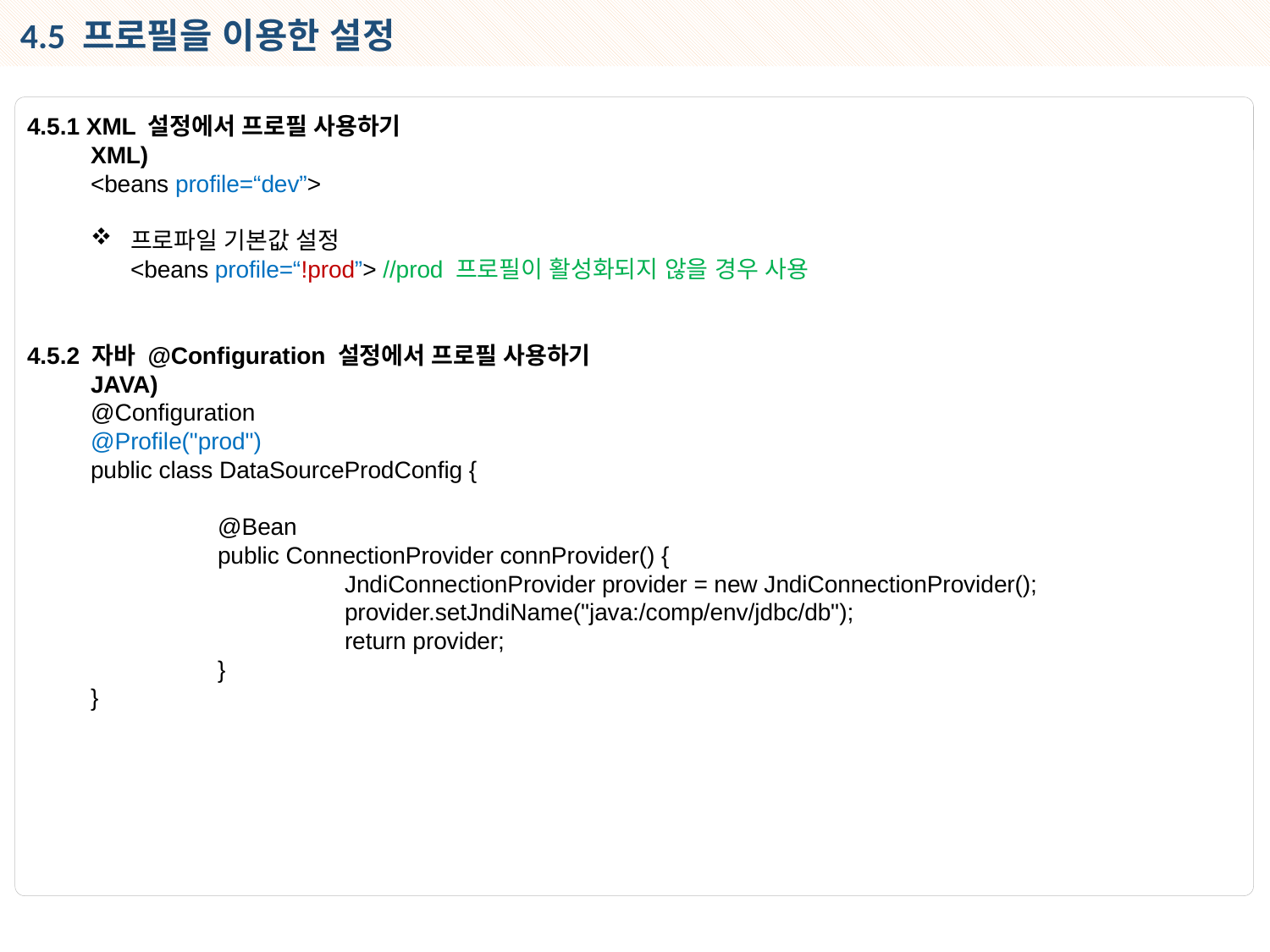

4.5 프로필을 이용한 설정
4.5.1 XML 설정에서 프로필 사용하기
XML)
<beans profile=“dev”>

프로파일 기본값 설정
<beans profile=“!prod”> //prod 프로필이 활성화되지 않을 경우 사용
4.5.2 자바 @Configuration 설정에서 프로필 사용하기
JAVA)
@Configuration
@Profile("prod")
public class DataSourceProdConfig {

	@Bean
	public ConnectionProvider connProvider() {
		JndiConnectionProvider provider = new JndiConnectionProvider();
		provider.setJndiName("java:/comp/env/jdbc/db");
		return provider;
	}
}